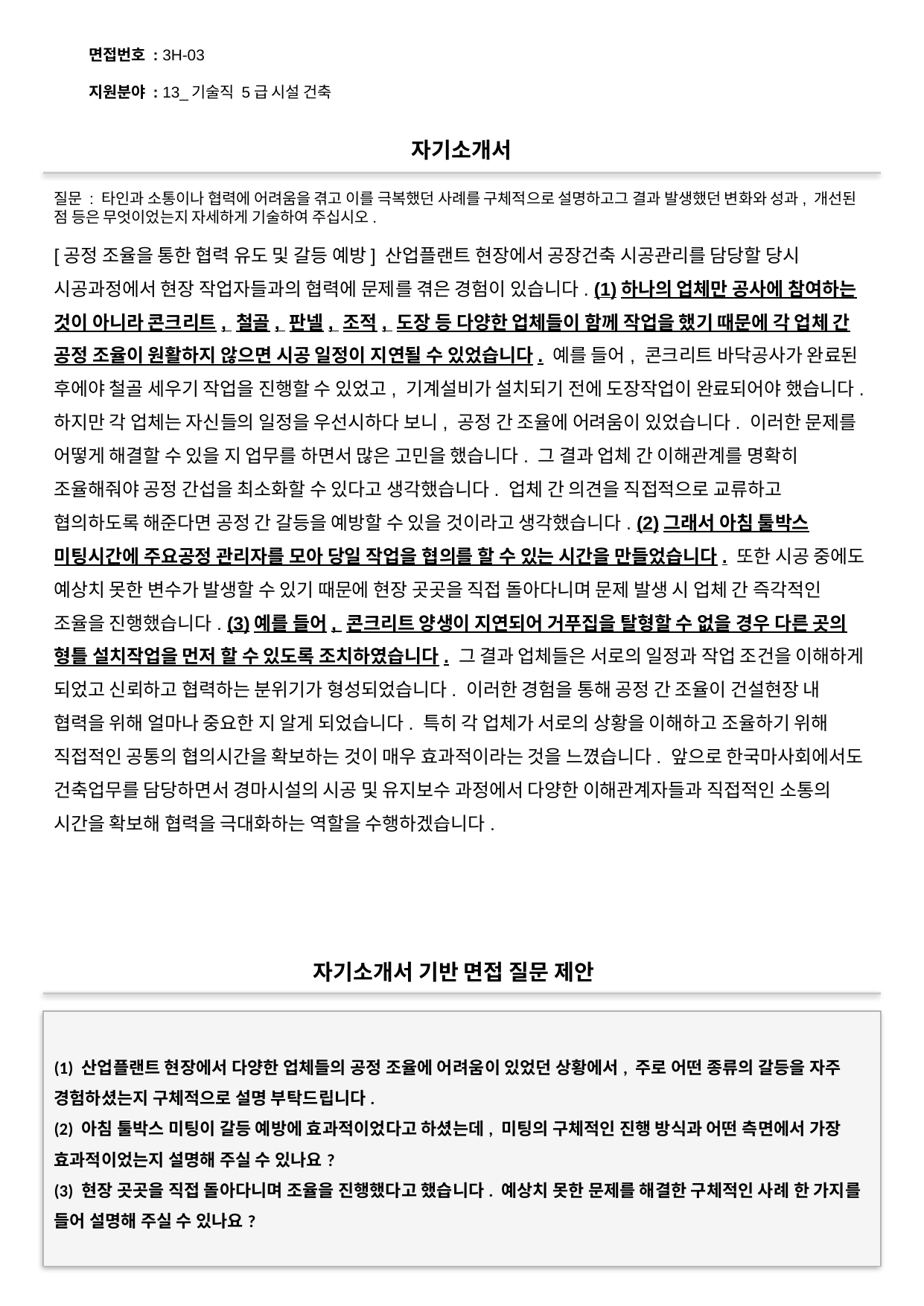

면접번호 : 3H-03

지원분야 : 13_기술직 5급 시설 건축
#

자기소개서

질문 : 타인과 소통이나 협력에 어려움을 겪고 이를 극복했던 사례를 구체적으로 설명하고그 결과 발생했던 변화와 성과, 개선된 점 등은 무엇이었는지 자세하게 기술하여 주십시오.

[공정 조율을 통한 협력 유도 및 갈등 예방] 산업플랜트 현장에서 공장건축 시공관리를 담당할 당시 시공과정에서 현장 작업자들과의 협력에 문제를 겪은 경험이 있습니다. (1)하나의 업체만 공사에 참여하는 것이 아니라 콘크리트, 철골, 판넬, 조적, 도장 등 다양한 업체들이 함께 작업을 했기 때문에 각 업체 간 공정 조율이 원활하지 않으면 시공 일정이 지연될 수 있었습니다. 예를 들어, 콘크리트 바닥공사가 완료된 후에야 철골 세우기 작업을 진행할 수 있었고, 기계설비가 설치되기 전에 도장작업이 완료되어야 했습니다. 하지만 각 업체는 자신들의 일정을 우선시하다 보니, 공정 간 조율에 어려움이 있었습니다. 이러한 문제를 어떻게 해결할 수 있을 지 업무를 하면서 많은 고민을 했습니다. 그 결과 업체 간 이해관계를 명확히 조율해줘야 공정 간섭을 최소화할 수 있다고 생각했습니다. 업체 간 의견을 직접적으로 교류하고 협의하도록 해준다면 공정 간 갈등을 예방할 수 있을 것이라고 생각했습니다. (2)그래서 아침 툴박스 미팅시간에 주요공정 관리자를 모아 당일 작업을 협의를 할 수 있는 시간을 만들었습니다. 또한 시공 중에도 예상치 못한 변수가 발생할 수 있기 때문에 현장 곳곳을 직접 돌아다니며 문제 발생 시 업체 간 즉각적인 조율을 진행했습니다. (3)예를 들어, 콘크리트 양생이 지연되어 거푸집을 탈형할 수 없을 경우 다른 곳의 형틀 설치작업을 먼저 할 수 있도록 조치하였습니다. 그 결과 업체들은 서로의 일정과 작업 조건을 이해하게 되었고 신뢰하고 협력하는 분위기가 형성되었습니다. 이러한 경험을 통해 공정 간 조율이 건설현장 내 협력을 위해 얼마나 중요한 지 알게 되었습니다. 특히 각 업체가 서로의 상황을 이해하고 조율하기 위해 직접적인 공통의 협의시간을 확보하는 것이 매우 효과적이라는 것을 느꼈습니다. 앞으로 한국마사회에서도 건축업무를 담당하면서 경마시설의 시공 및 유지보수 과정에서 다양한 이해관계자들과 직접적인 소통의 시간을 확보해 협력을 극대화하는 역할을 수행하겠습니다.

자기소개서 기반 면접 질문 제안

(1) 산업플랜트 현장에서 다양한 업체들의 공정 조율에 어려움이 있었던 상황에서, 주로 어떤 종류의 갈등을 자주 경험하셨는지 구체적으로 설명 부탁드립니다.
(2) 아침 툴박스 미팅이 갈등 예방에 효과적이었다고 하셨는데, 미팅의 구체적인 진행 방식과 어떤 측면에서 가장 효과적이었는지 설명해 주실 수 있나요?
(3) 현장 곳곳을 직접 돌아다니며 조율을 진행했다고 했습니다. 예상치 못한 문제를 해결한 구체적인 사례 한 가지를 들어 설명해 주실 수 있나요?